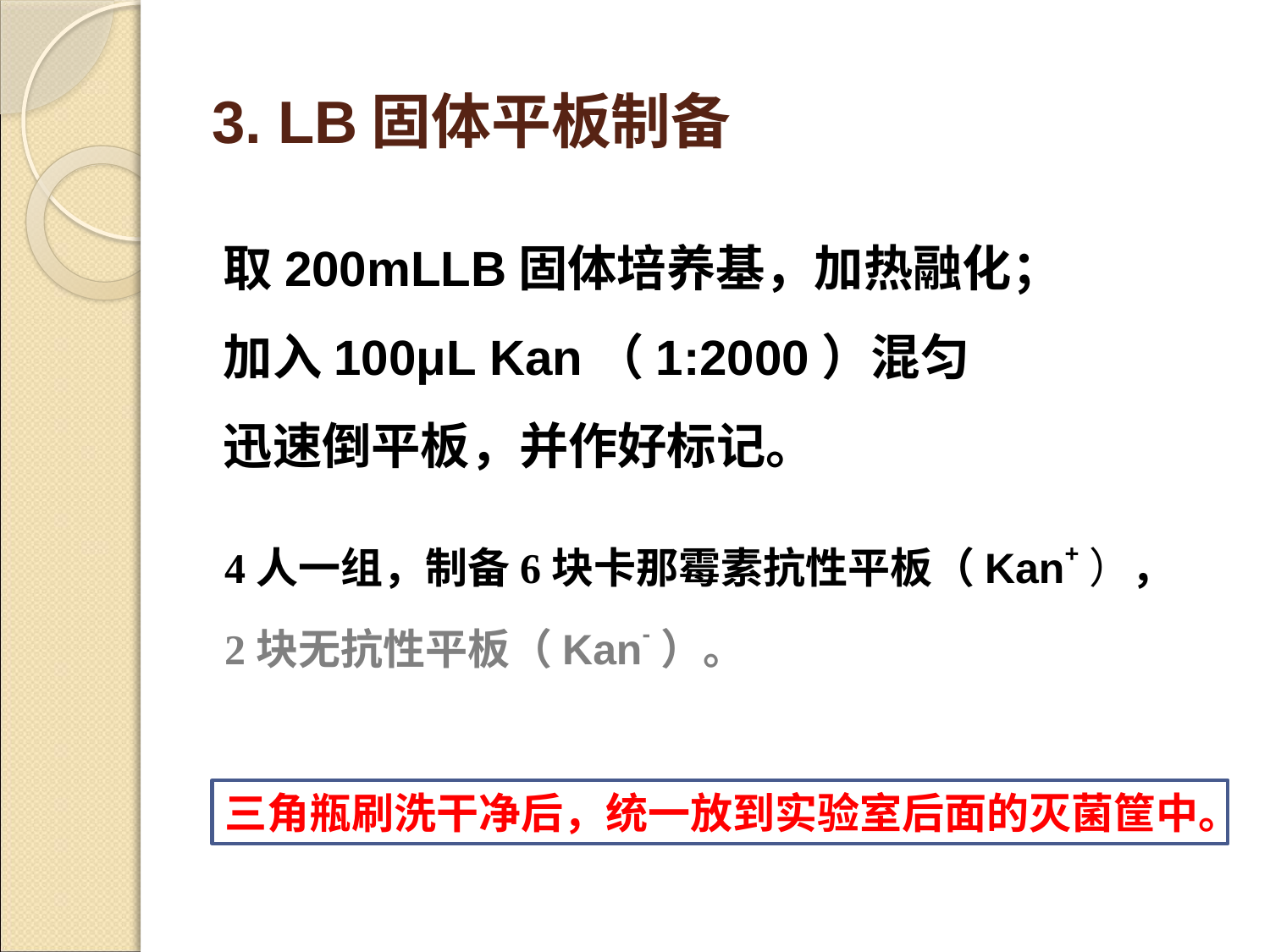

# 3. LB固体平板制备
取200mLLB固体培养基，加热融化；
加入100μL Kan（1:2000）混匀
迅速倒平板，并作好标记。

4人一组，制备6块卡那霉素抗性平板（Kan+），2块无抗性平板（Kan-）。
三角瓶刷洗干净后，统一放到实验室后面的灭菌筐中。